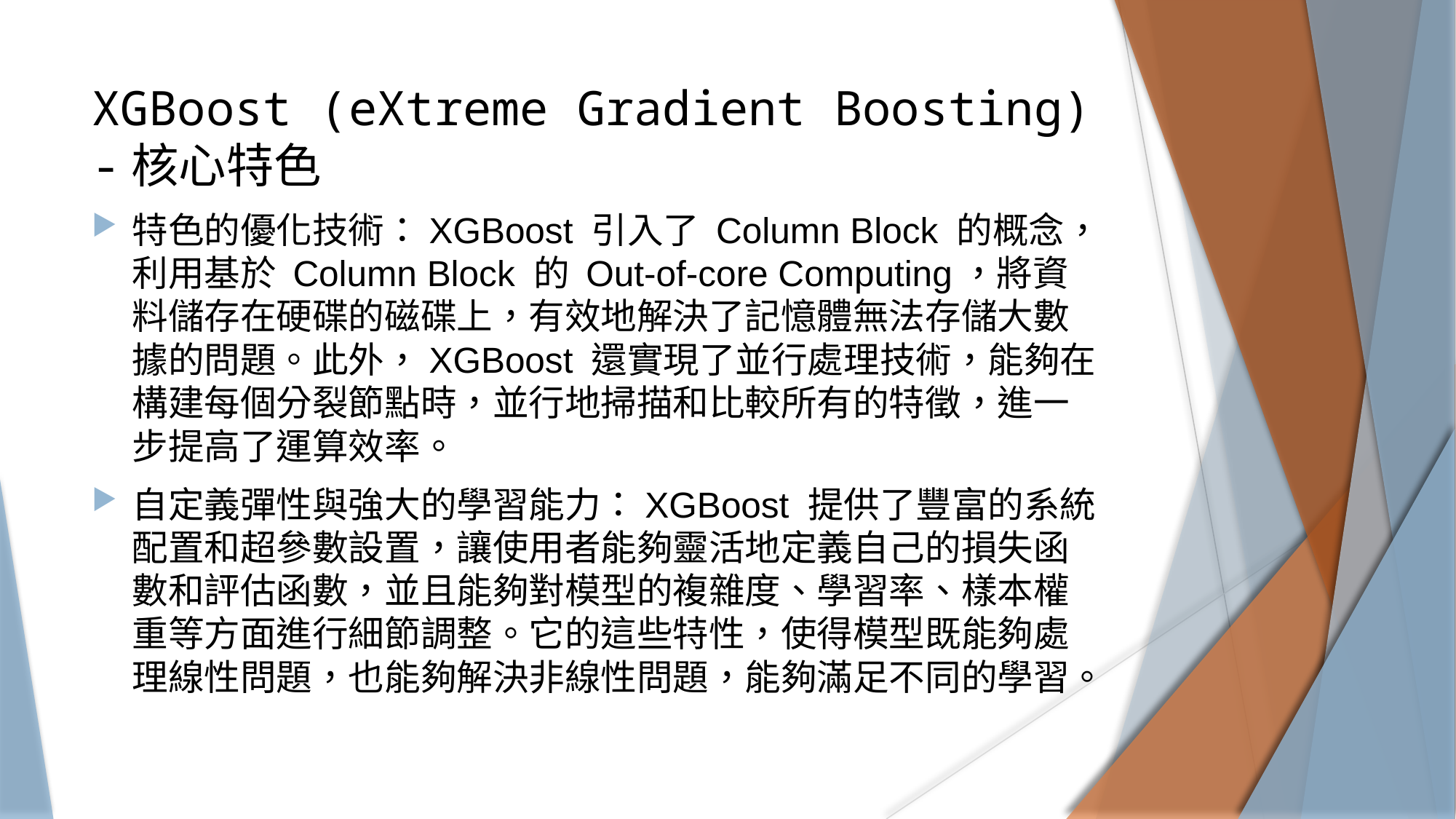

# XGBoost (eXtreme Gradient Boosting) -核心特色
特色的優化技術：XGBoost 引入了 Column Block 的概念，利用基於 Column Block 的 Out-of-core Computing，將資料儲存在硬碟的磁碟上，有效地解決了記憶體無法存儲大數據的問題。此外，XGBoost 還實現了並行處理技術，能夠在構建每個分裂節點時，並行地掃描和比較所有的特徵，進一步提高了運算效率。
自定義彈性與強大的學習能力：XGBoost 提供了豐富的系統配置和超參數設置，讓使用者能夠靈活地定義自己的損失函數和評估函數，並且能夠對模型的複雜度、學習率、樣本權重等方面進行細節調整。它的這些特性，使得模型既能夠處理線性問題，也能夠解決非線性問題，能夠滿足不同的學習。